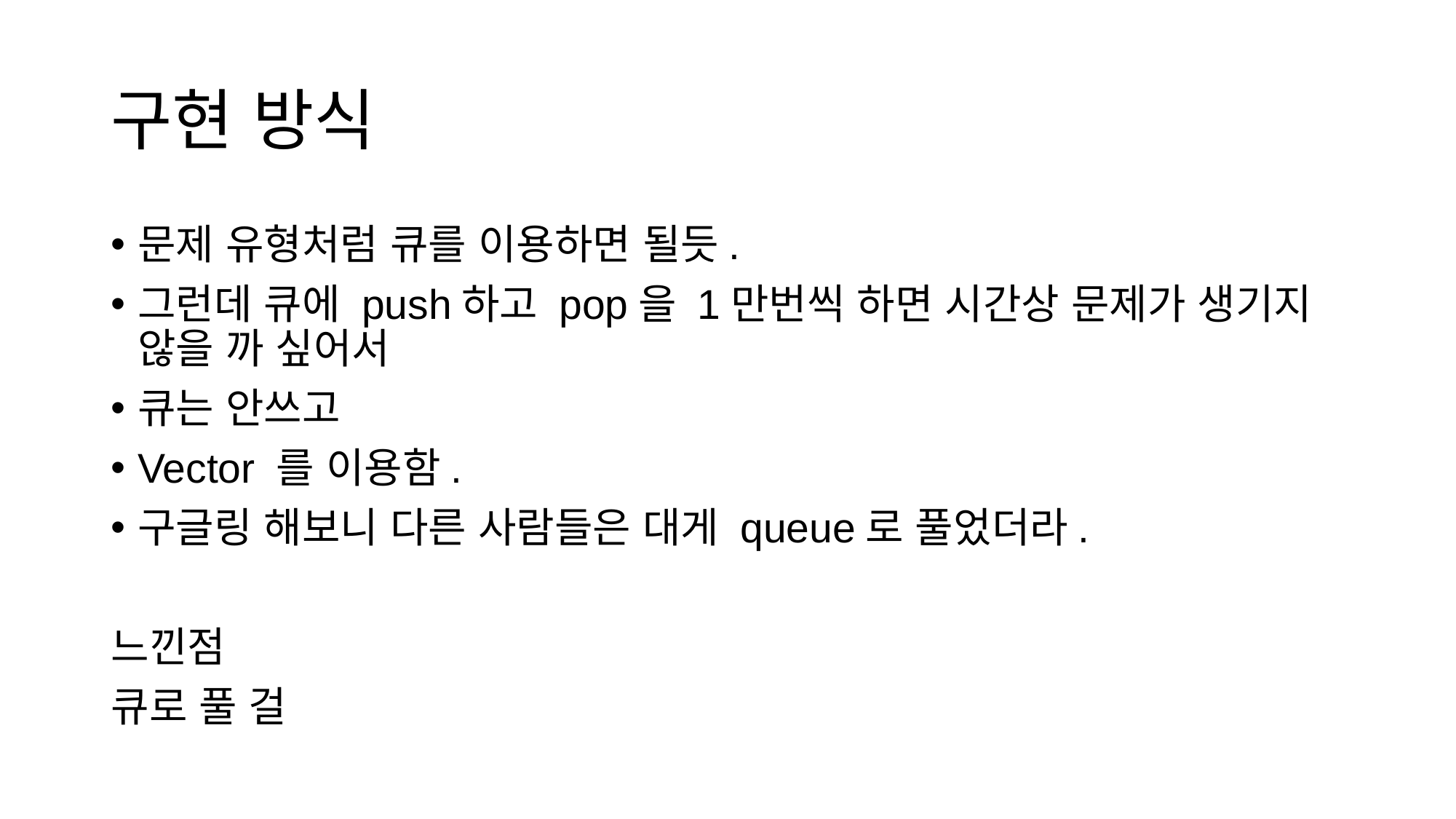

# 구현 방식
문제 유형처럼 큐를 이용하면 될듯.
그런데 큐에 push하고 pop을 1만번씩 하면 시간상 문제가 생기지 않을 까 싶어서
큐는 안쓰고
Vector 를 이용함.
구글링 해보니 다른 사람들은 대게 queue로 풀었더라.

느낀점
큐로 풀 걸